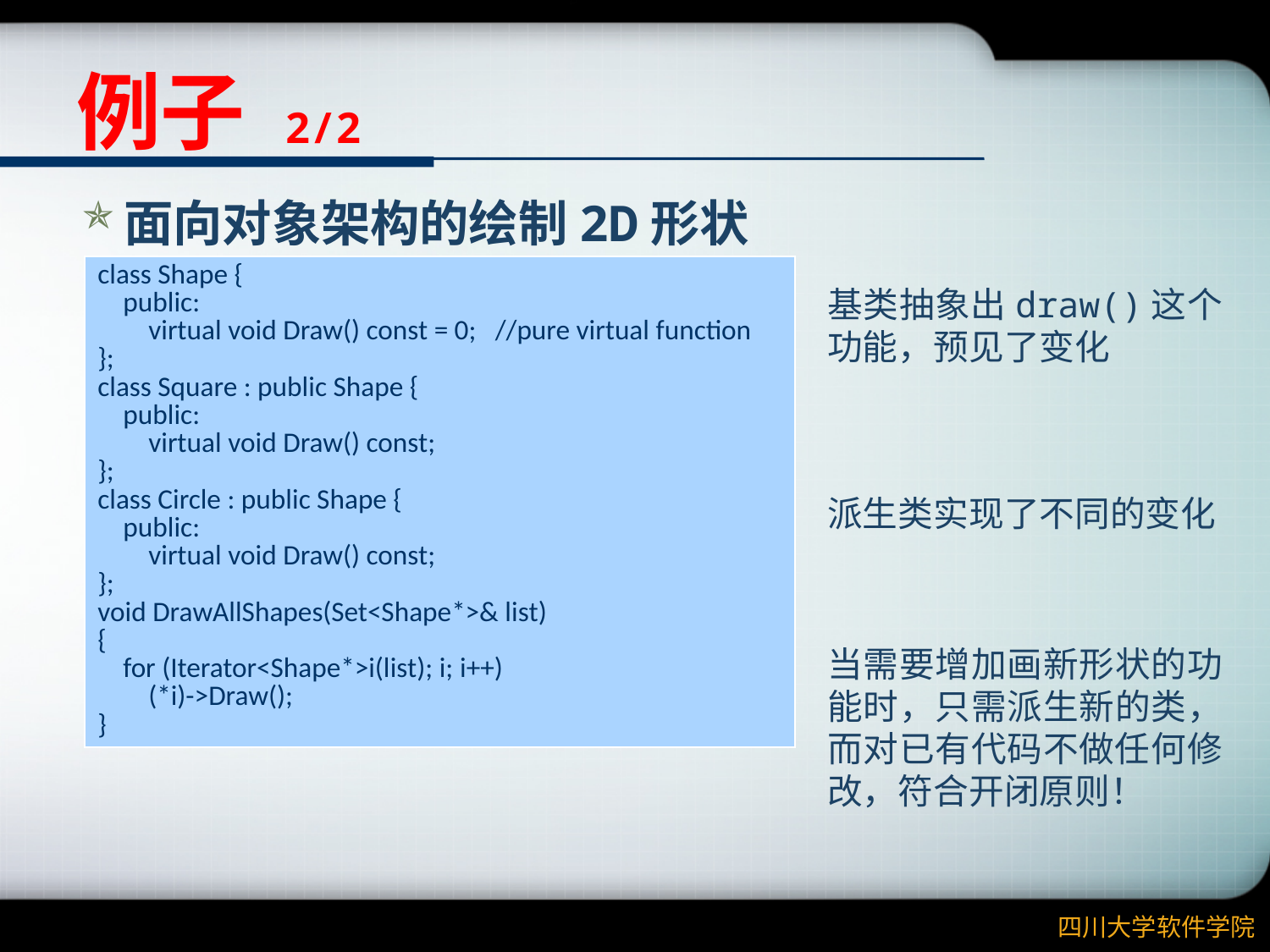

# 例子 2/2
面向对象架构的绘制2D形状

| class Shape { public: virtual void Draw() const = 0; //pure virtual function }; class Square : public Shape { public: virtual void Draw() const; }; class Circle : public Shape { public: virtual void Draw() const; }; void DrawAllShapes(Set<Shape\*>& list) { for (Iterator<Shape\*>i(list); i; i++) (\*i)->Draw(); } |
| --- |
基类抽象出draw()这个功能，预见了变化
派生类实现了不同的变化
当需要增加画新形状的功能时，只需派生新的类，而对已有代码不做任何修改，符合开闭原则！